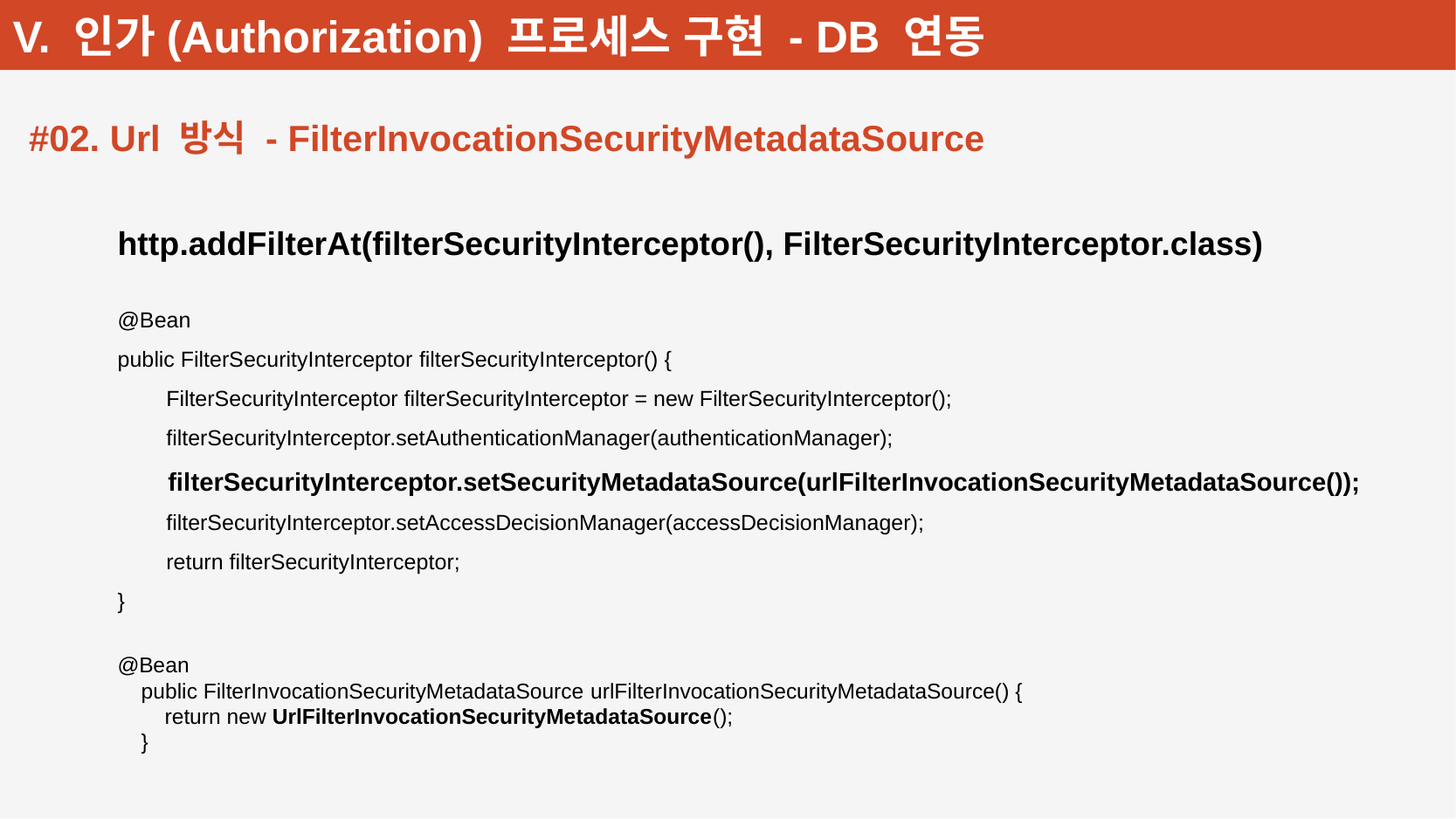

#02. Url 방식 - FilterInvocationSecurityMetadataSource
http.addFilterAt(filterSecurityInterceptor(), FilterSecurityInterceptor.class)
@Bean
public FilterSecurityInterceptor filterSecurityInterceptor() {
        FilterSecurityInterceptor filterSecurityInterceptor = new FilterSecurityInterceptor();
        filterSecurityInterceptor.setAuthenticationManager(authenticationManager);
       filterSecurityInterceptor.setSecurityMetadataSource(urlFilterInvocationSecurityMetadataSource());
        filterSecurityInterceptor.setAccessDecisionManager(accessDecisionManager);
        return filterSecurityInterceptor;
}
@Bean
    public FilterInvocationSecurityMetadataSource urlFilterInvocationSecurityMetadataSource() {
        return new UrlFilterInvocationSecurityMetadataSource();
    }